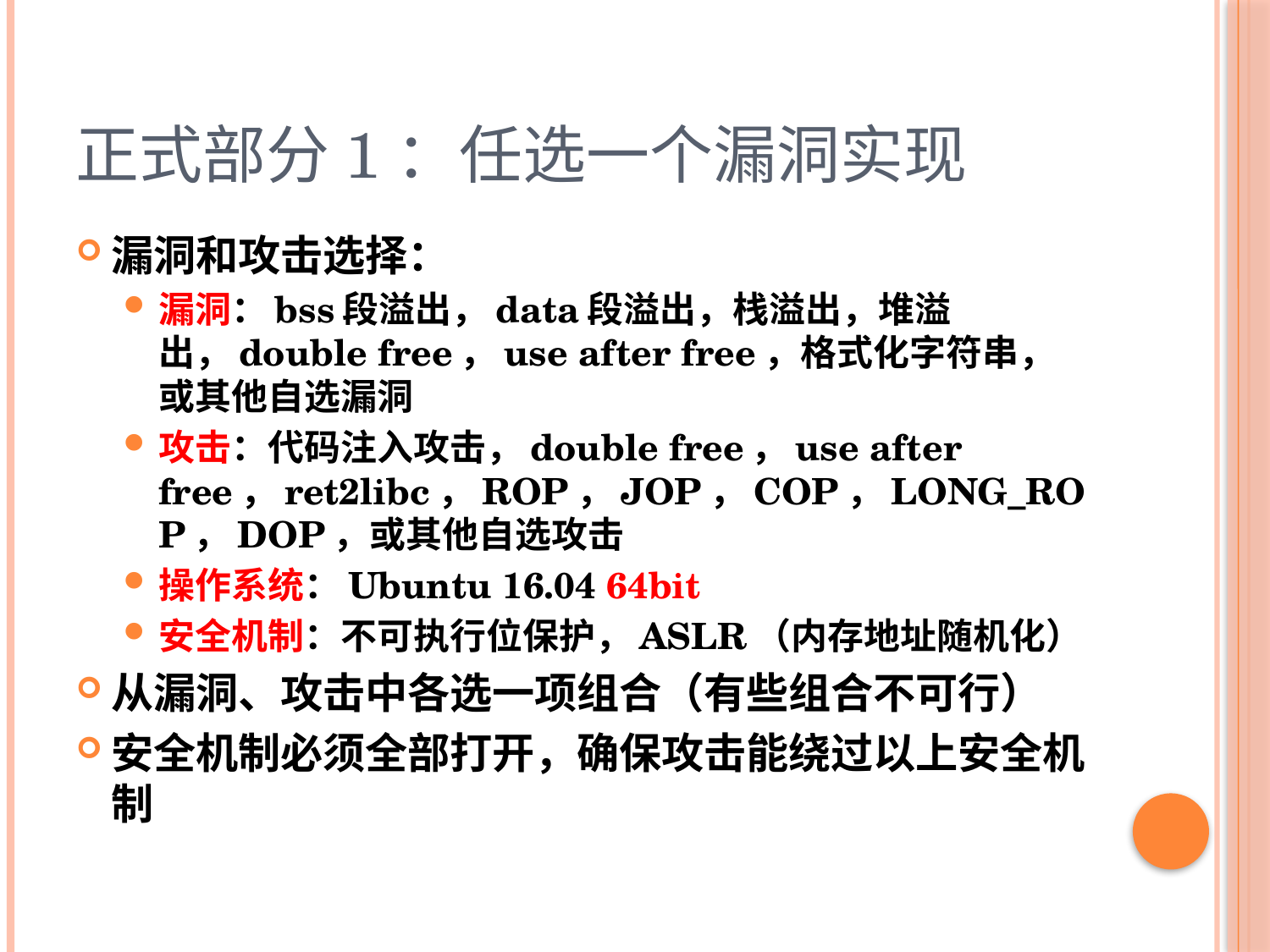

# 正式部分1：任选一个漏洞实现
漏洞和攻击选择：
漏洞：bss段溢出，data段溢出，栈溢出，堆溢出，double free，use after free，格式化字符串，或其他自选漏洞
攻击：代码注入攻击，double free，use after free，ret2libc，ROP，JOP，COP，LONG_ROP，DOP，或其他自选攻击
操作系统：Ubuntu 16.04 64bit
安全机制：不可执行位保护，ASLR（内存地址随机化）
从漏洞、攻击中各选一项组合（有些组合不可行）
安全机制必须全部打开，确保攻击能绕过以上安全机制